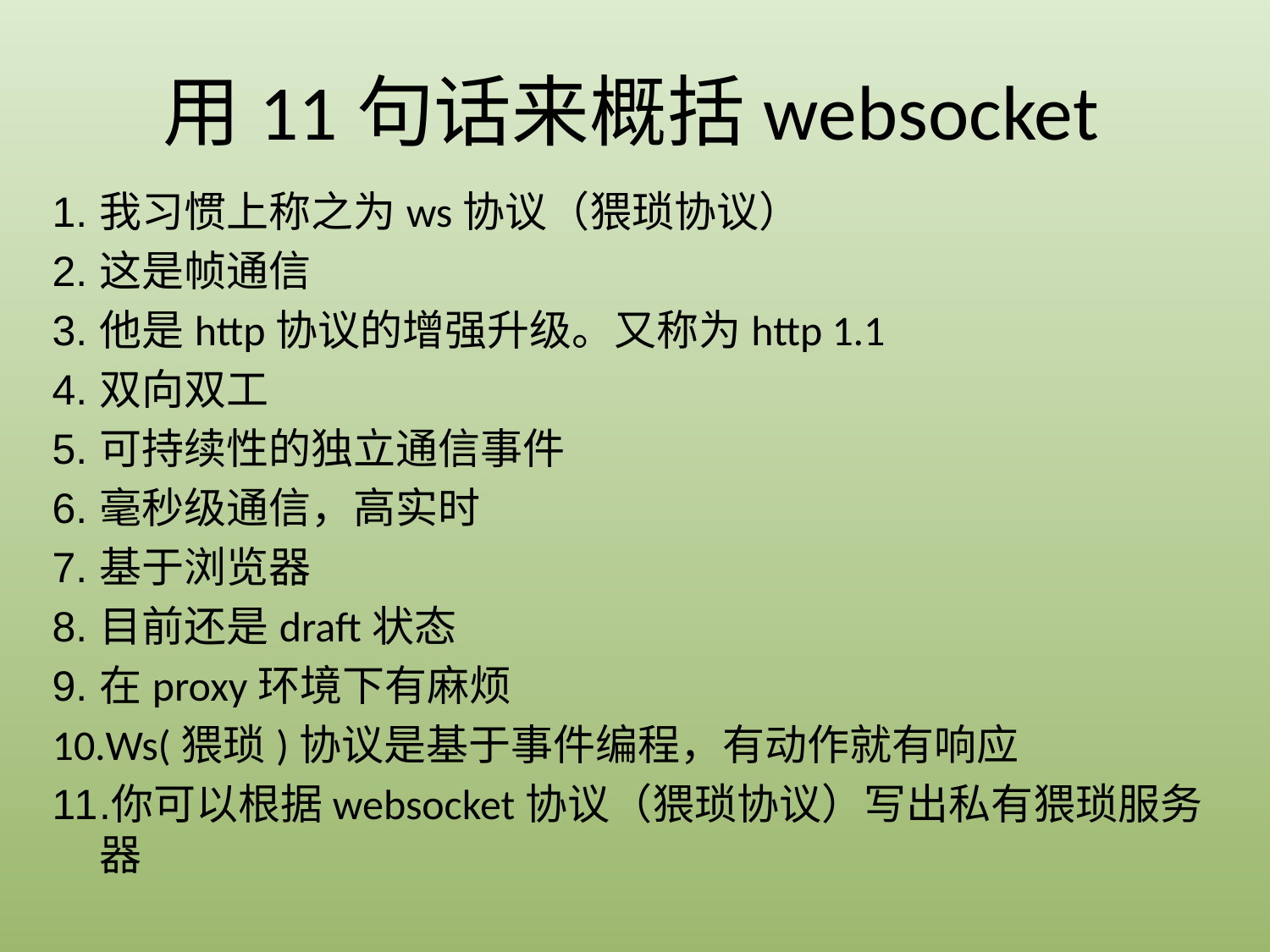

# 用11句话来概括websocket
我习惯上称之为ws协议（猥琐协议）
这是帧通信
他是http协议的增强升级。又称为http 1.1
双向双工
可持续性的独立通信事件
毫秒级通信，高实时
基于浏览器
目前还是draft状态
在proxy环境下有麻烦
Ws(猥琐)协议是基于事件编程，有动作就有响应
你可以根据websocket协议（猥琐协议）写出私有猥琐服务器